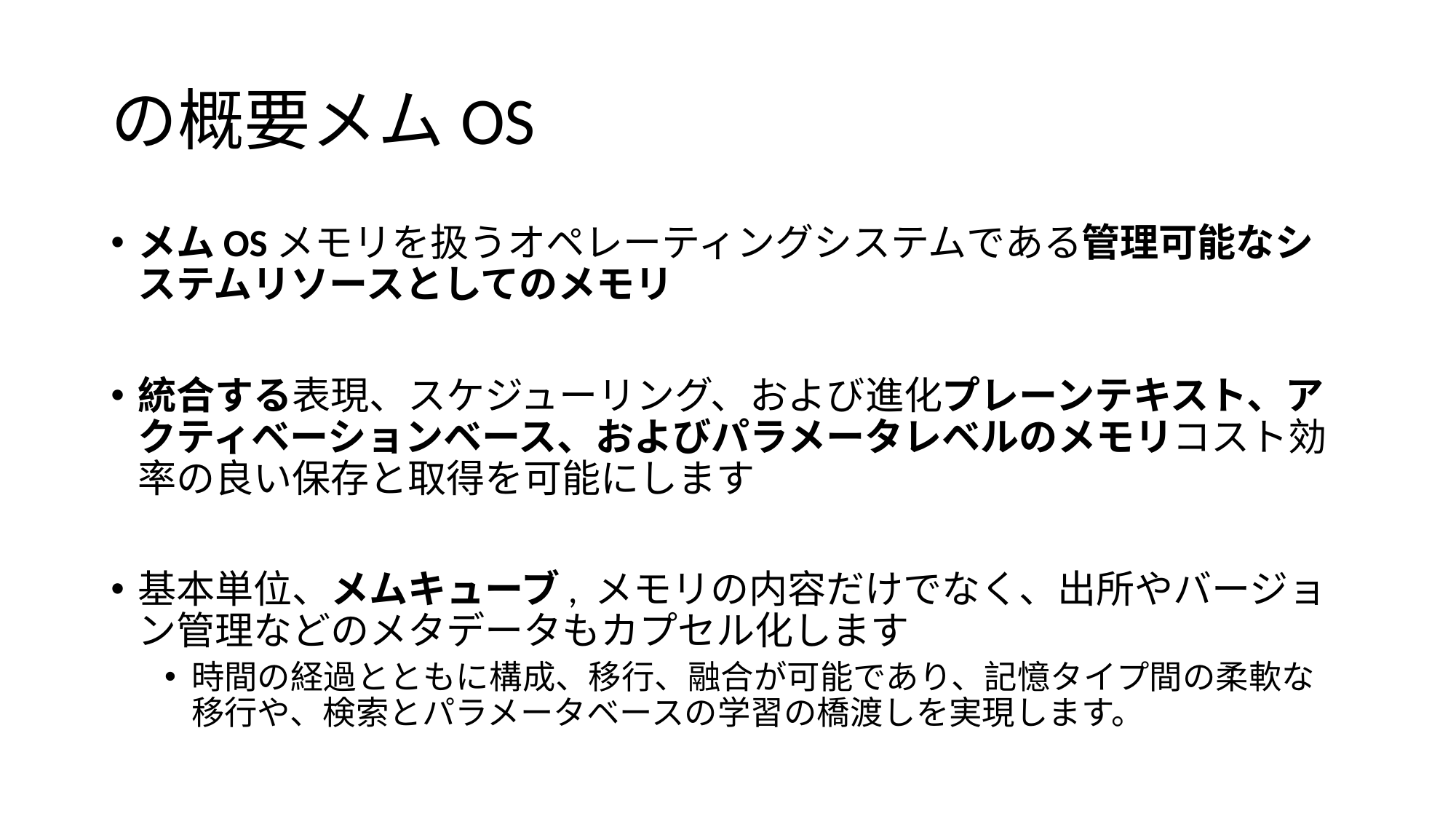

# の概要メムOS
メムOSメモリを扱うオペレーティングシステムである管理可能なシステムリソースとしてのメモリ

統合する表現、スケジューリング、および進化プレーンテキスト、アクティベーションベース、およびパラメータレベルのメモリコスト効率の良い保存と取得を可能にします

基本単位、メムキューブ, メモリの内容だけでなく、出所やバージョン管理などのメタデータもカプセル化します
時間の経過とともに構成、移行、融合が可能であり、記憶タイプ間の柔軟な移行や、検索とパラメータベースの学習の橋渡しを実現します。